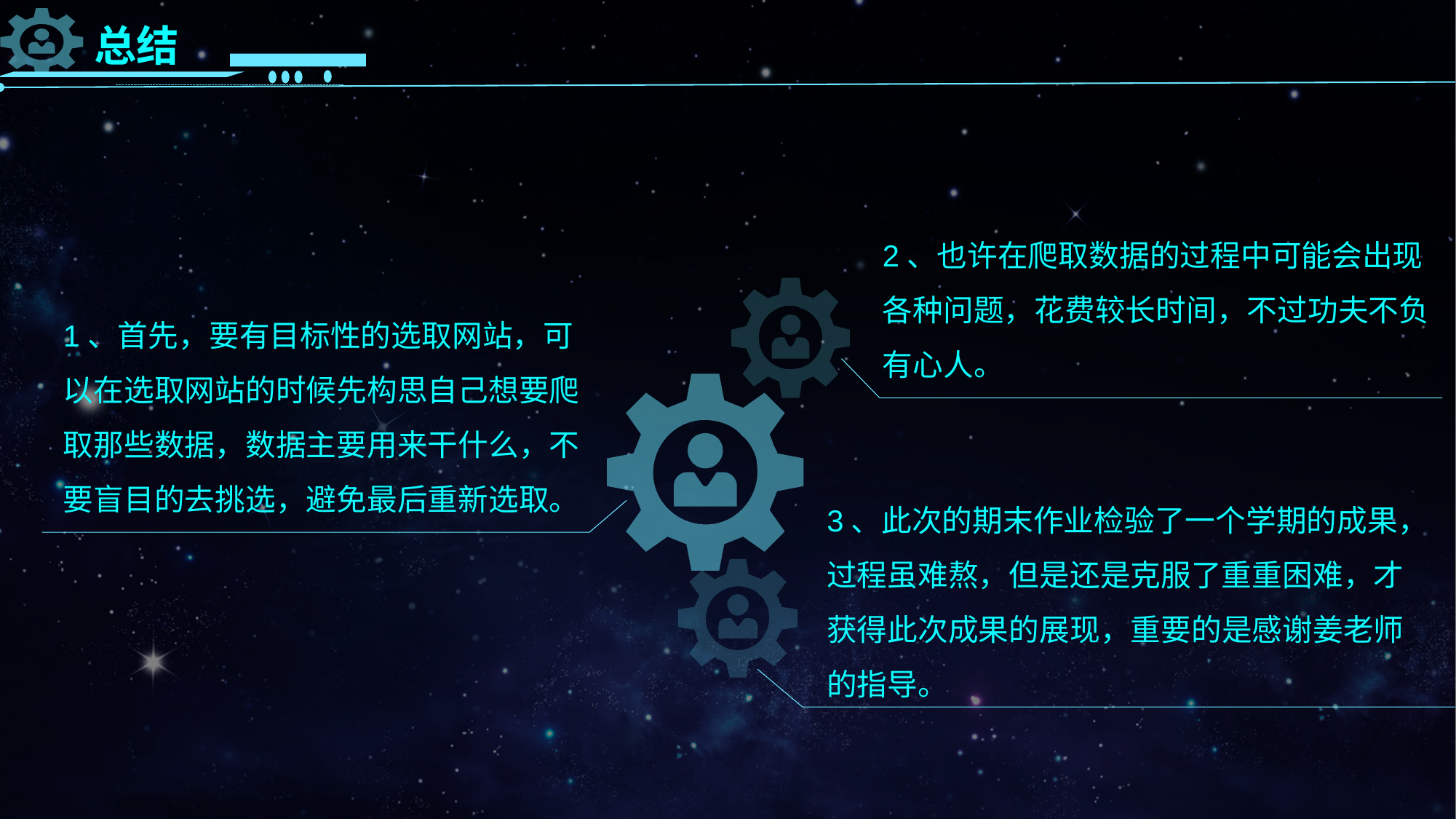

总结

2、也许在爬取数据的过程中可能会出现各种问题，花费较长时间，不过功夫不负有心人。

1、首先，要有目标性的选取网站，可以在选取网站的时候先构思自己想要爬取那些数据，数据主要用来干什么，不要盲目的去挑选，避免最后重新选取。

3、此次的期末作业检验了一个学期的成果，过程虽难熬，但是还是克服了重重困难，才获得此次成果的展现，重要的是感谢姜老师的指导。